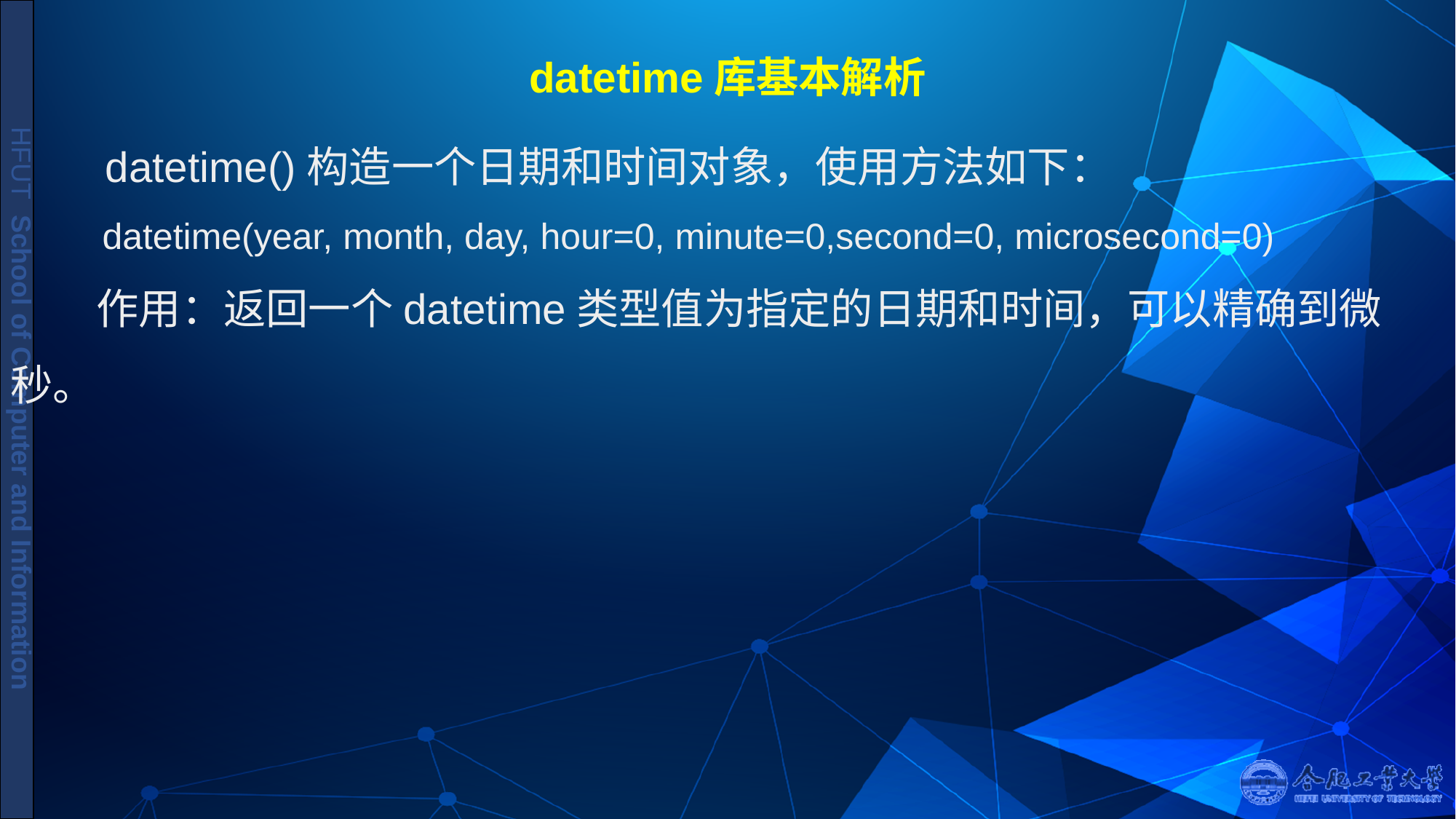

# datetime库基本解析
        datetime()构造一个日期和时间对象，使用方法如下：
         datetime(year, month, day, hour=0, minute=0,second=0, microsecond=0)
        作用：返回一个datetime类型值为指定的日期和时间，可以精确到微秒。